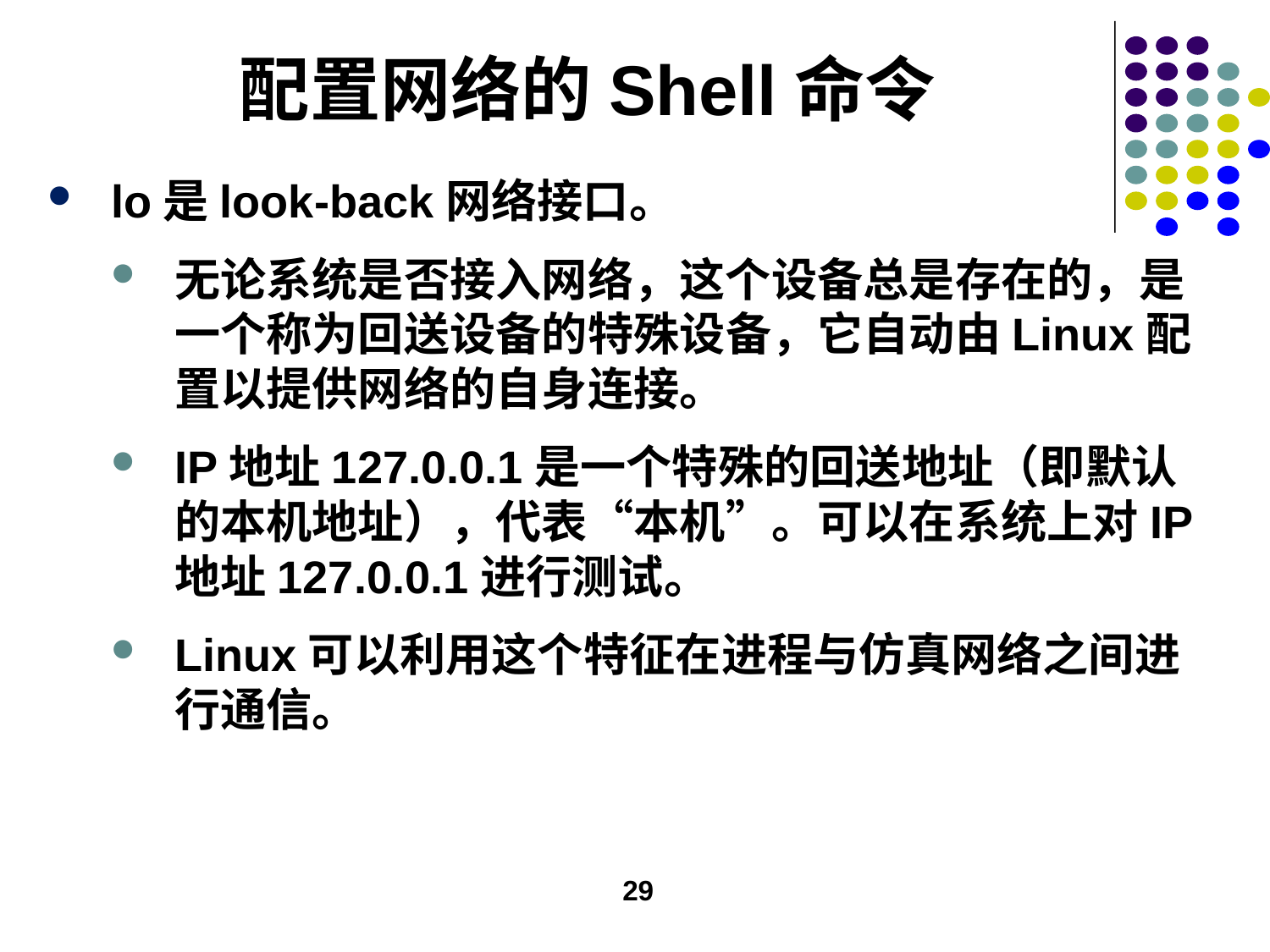

# 配置网络的Shell命令
lo是look-back网络接口。
无论系统是否接入网络，这个设备总是存在的，是一个称为回送设备的特殊设备，它自动由Linux配置以提供网络的自身连接。
IP地址127.0.0.1是一个特殊的回送地址（即默认的本机地址），代表“本机”。可以在系统上对IP地址127.0.0.1进行测试。
Linux可以利用这个特征在进程与仿真网络之间进行通信。

29